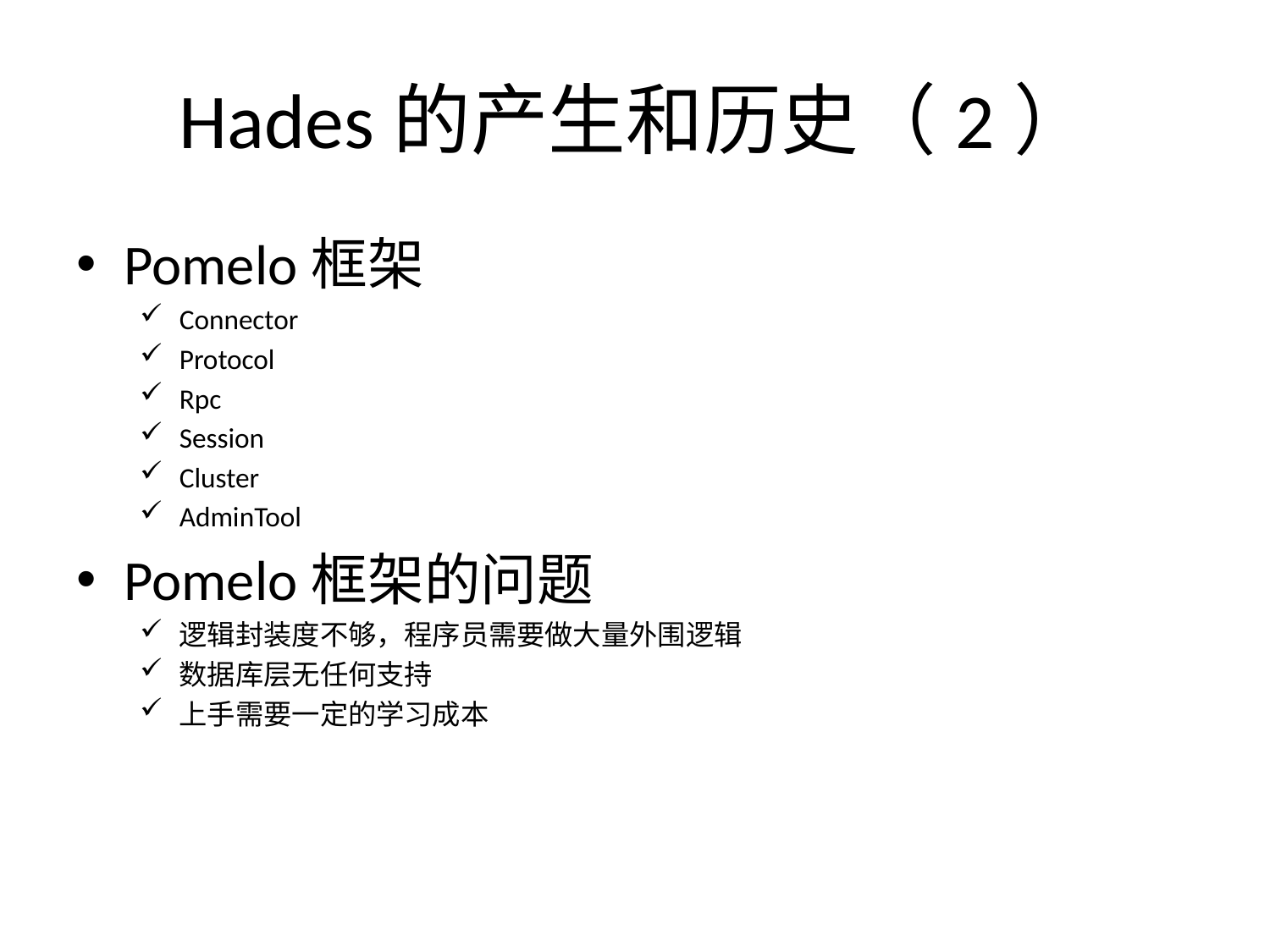

# Hades的产生和历史（2）
Pomelo框架
Connector
Protocol
Rpc
Session
Cluster
AdminTool
Pomelo框架的问题
逻辑封装度不够，程序员需要做大量外围逻辑
数据库层无任何支持
上手需要一定的学习成本